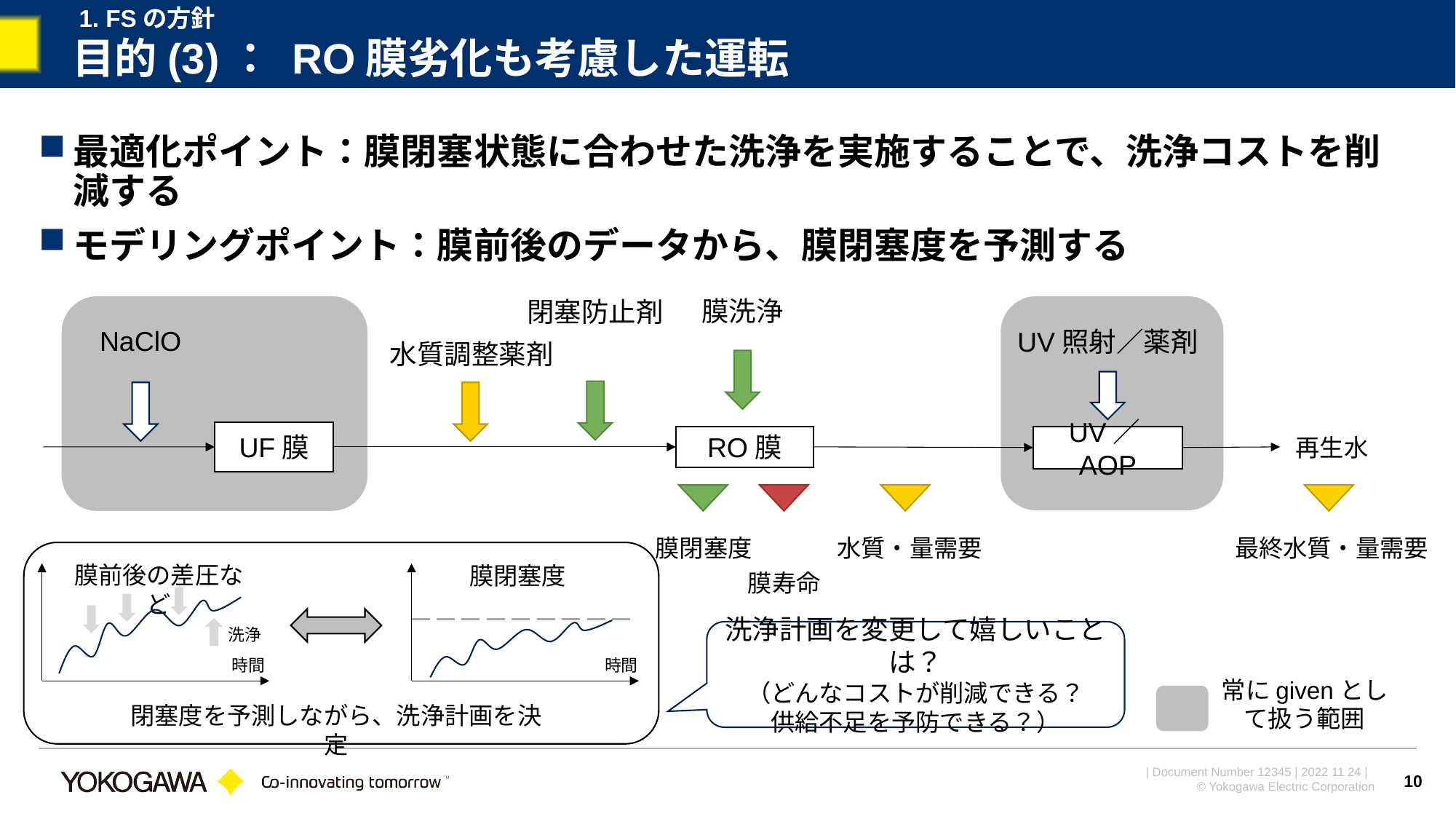

1. FSの方針
# 目的(3)： RO膜劣化も考慮した運転
最適化ポイント：膜閉塞状態に合わせた洗浄を実施することで、洗浄コストを削減する
モデリングポイント：膜前後のデータから、膜閉塞度を予測する
膜洗浄
閉塞防止剤

NaClO
UV照射／薬剤
水質調整薬剤

UF膜
UV／AOP
RO膜
再生水

膜閉塞度
最終水質・量需要
水質・量需要

膜前後の差圧など
膜閉塞度
膜寿命

洗浄

洗浄計画を変更して嬉しいことは？
（どんなコストが削減できる？
供給不足を予防できる？）
時間
時間
常にgivenとして扱う範囲

閉塞度を予測しながら、洗浄計画を決定
10